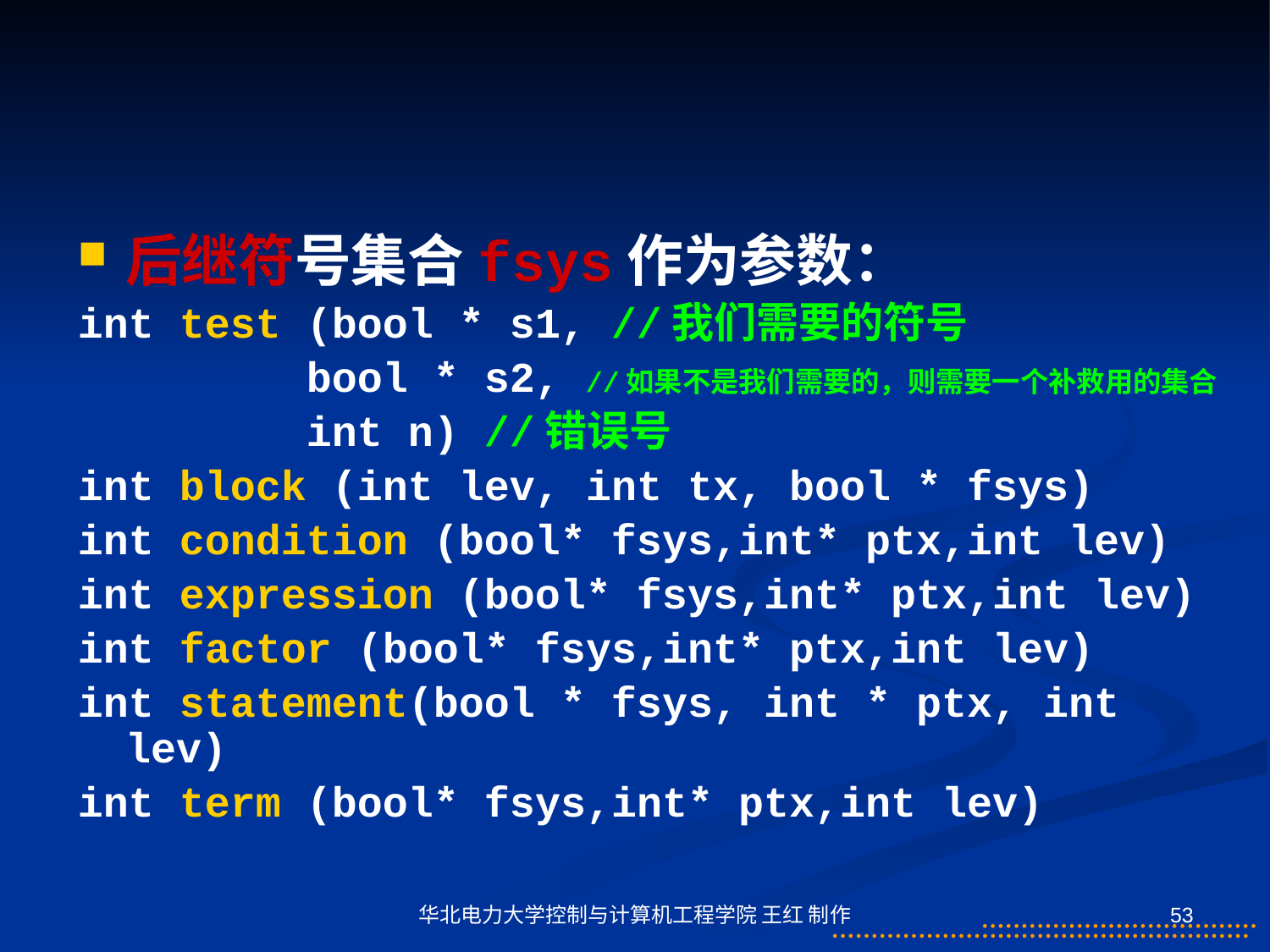

后继符号集合fsys作为参数：
int test (bool * s1, //我们需要的符号
         bool * s2, //如果不是我们需要的，则需要一个补救用的集合
         int n) //错误号
int block (int lev, int tx, bool * fsys)
int condition (bool* fsys,int* ptx,int lev)
int expression (bool* fsys,int* ptx,int lev)
int factor (bool* fsys,int* ptx,int lev)
int statement(bool * fsys, int * ptx, int lev)
int term (bool* fsys,int* ptx,int lev)
华北电力大学控制与计算机工程学院 王红 制作
53